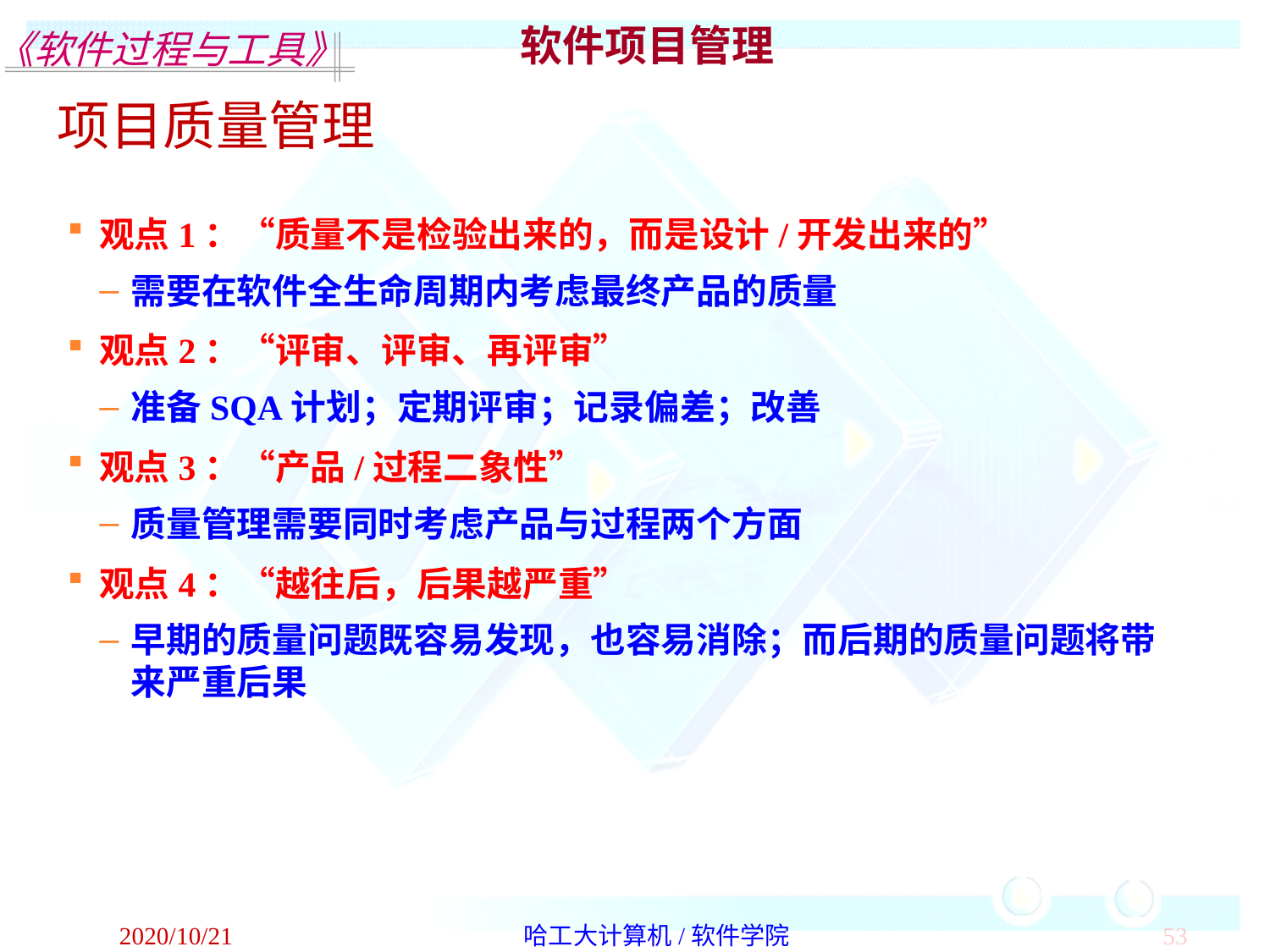

软件项目管理
项目质量管理
观点1：“质量不是检验出来的，而是设计/开发出来的”
需要在软件全生命周期内考虑最终产品的质量
观点2：“评审、评审、再评审”
准备SQA计划；定期评审；记录偏差；改善
观点3：“产品/过程二象性”
质量管理需要同时考虑产品与过程两个方面
观点4：“越往后，后果越严重”
早期的质量问题既容易发现，也容易消除；而后期的质量问题将带来严重后果